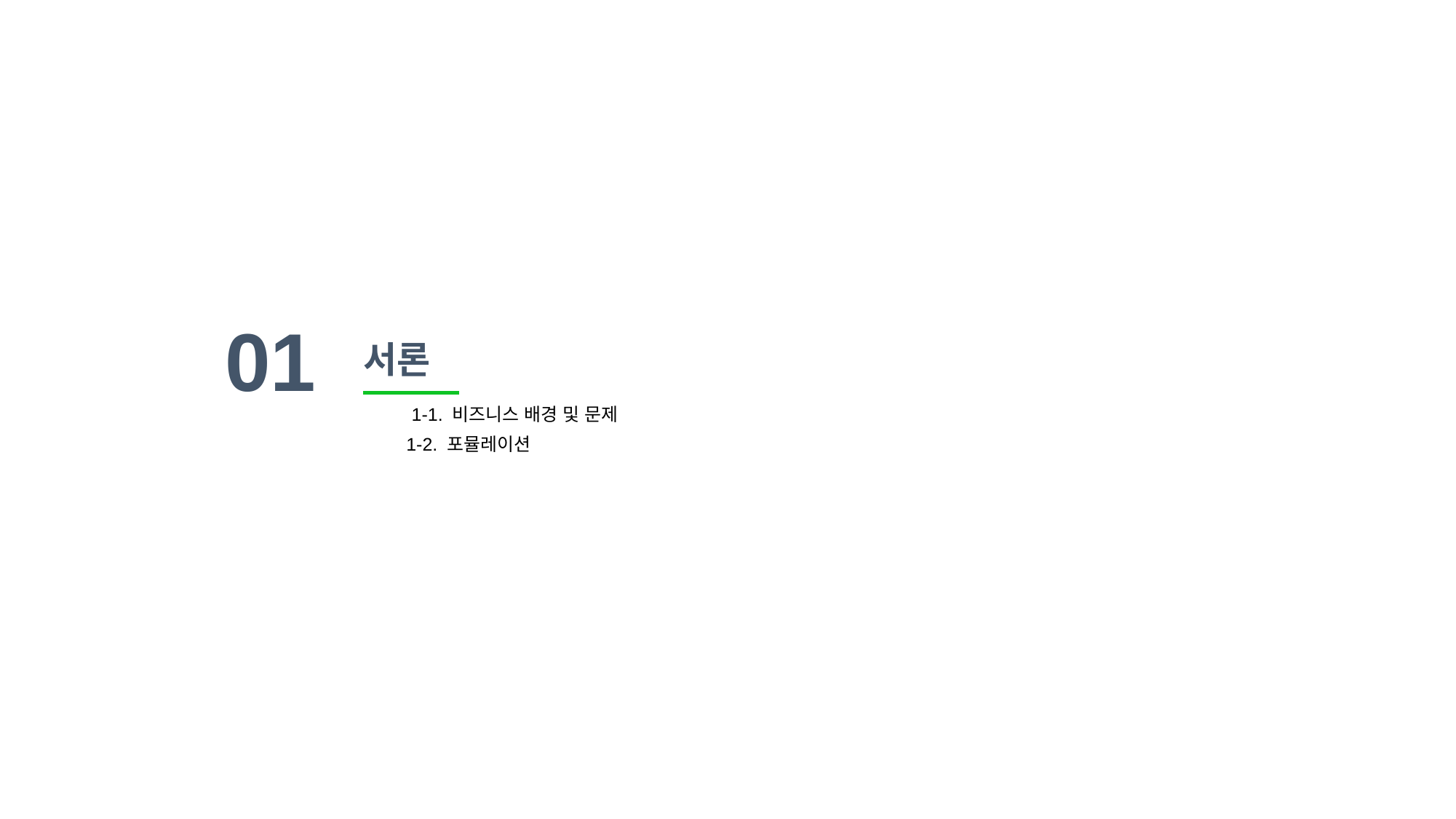

01
서론
1-1. 비즈니스 배경 및 문제
1-2. 포뮬레이션